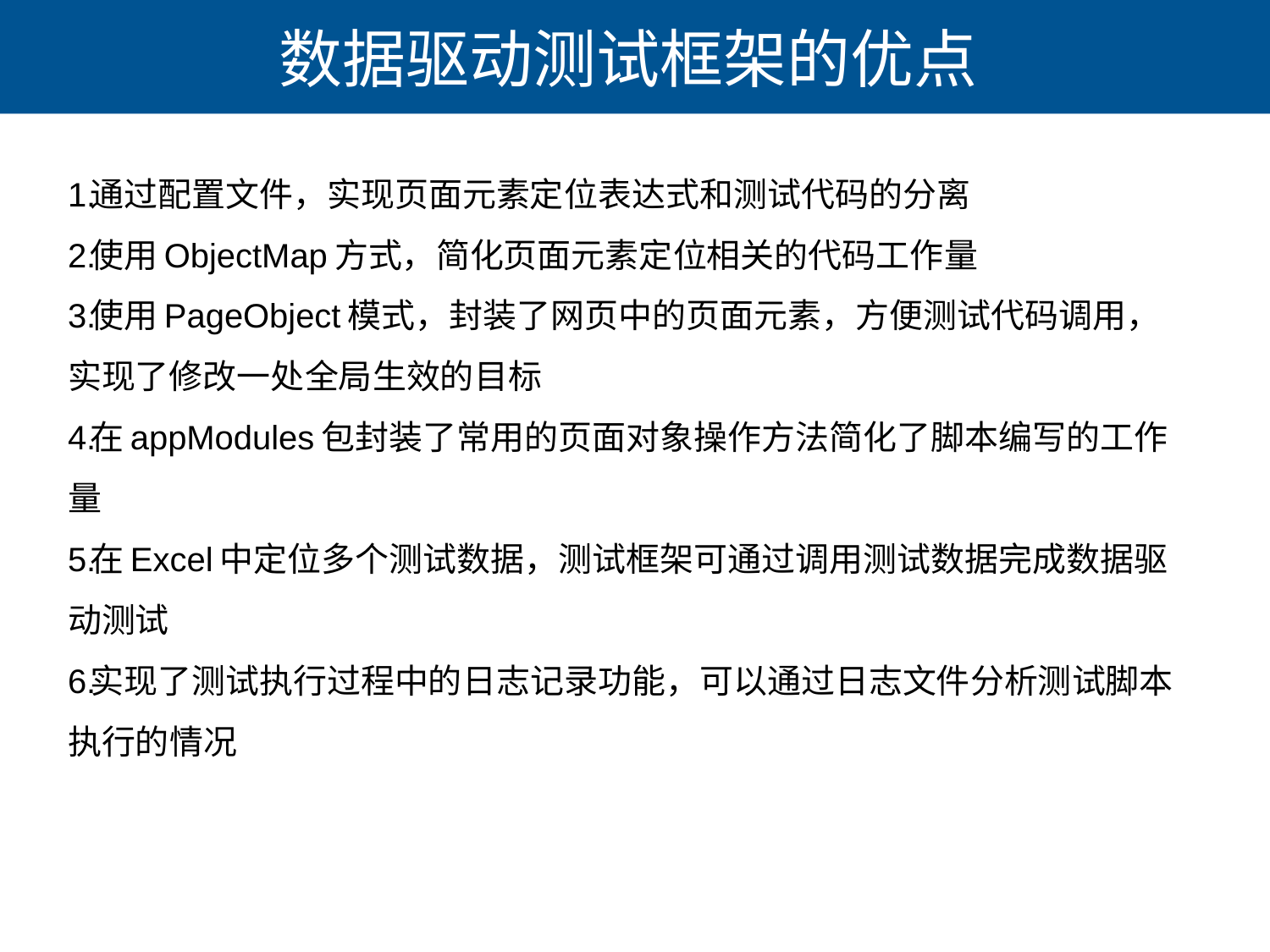

# 数据驱动测试框架的优点
通过配置文件，实现页面元素定位表达式和测试代码的分离
使用ObjectMap方式，简化页面元素定位相关的代码工作量
使用PageObject模式，封装了网页中的页面元素，方便测试代码调用，实现了修改一处全局生效的目标
在appModules包封装了常用的页面对象操作方法简化了脚本编写的工作量
在Excel中定位多个测试数据，测试框架可通过调用测试数据完成数据驱动测试
实现了测试执行过程中的日志记录功能，可以通过日志文件分析测试脚本执行的情况